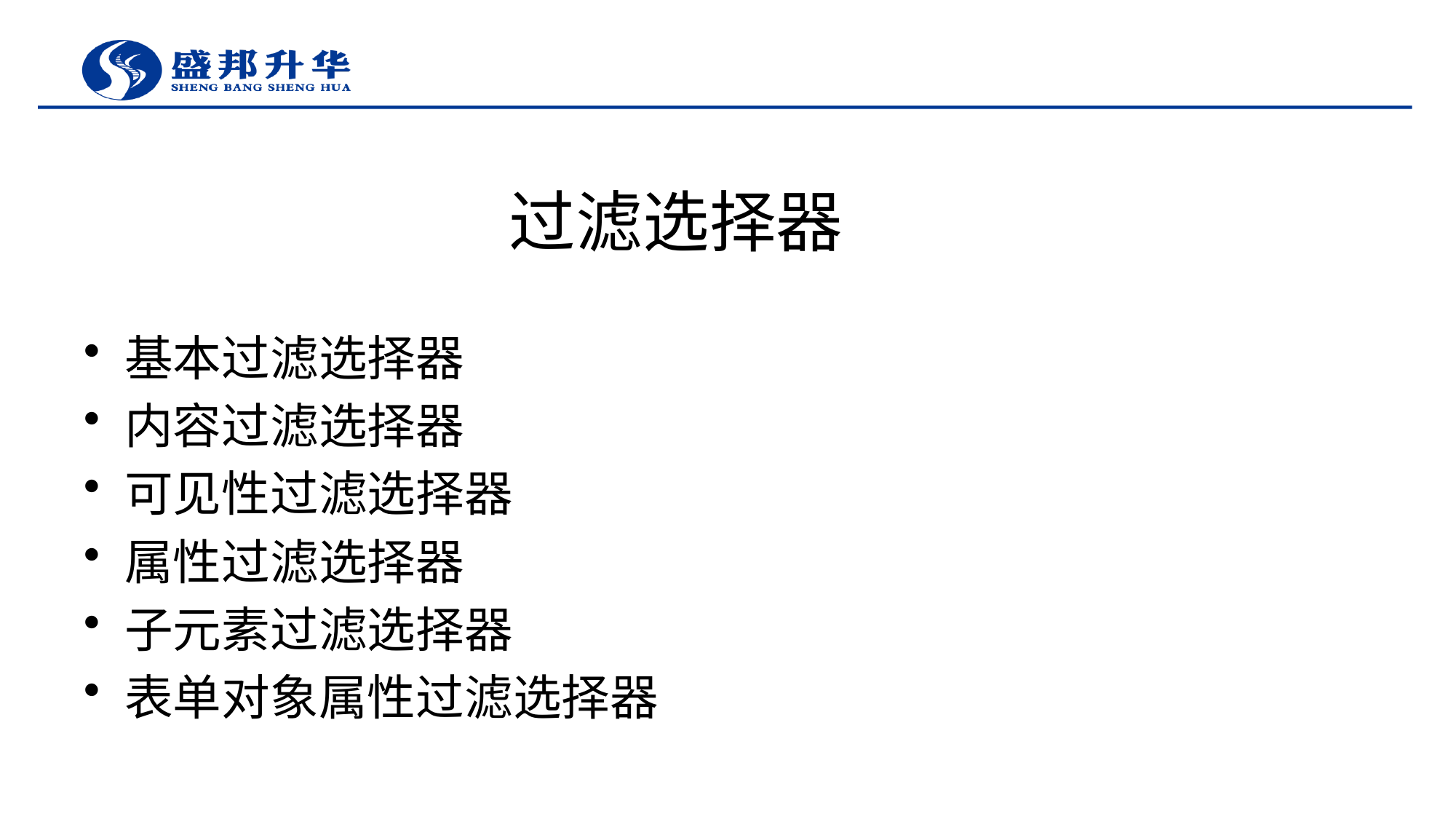

# 过滤选择器
基本过滤选择器
内容过滤选择器
可见性过滤选择器
属性过滤选择器
子元素过滤选择器
表单对象属性过滤选择器